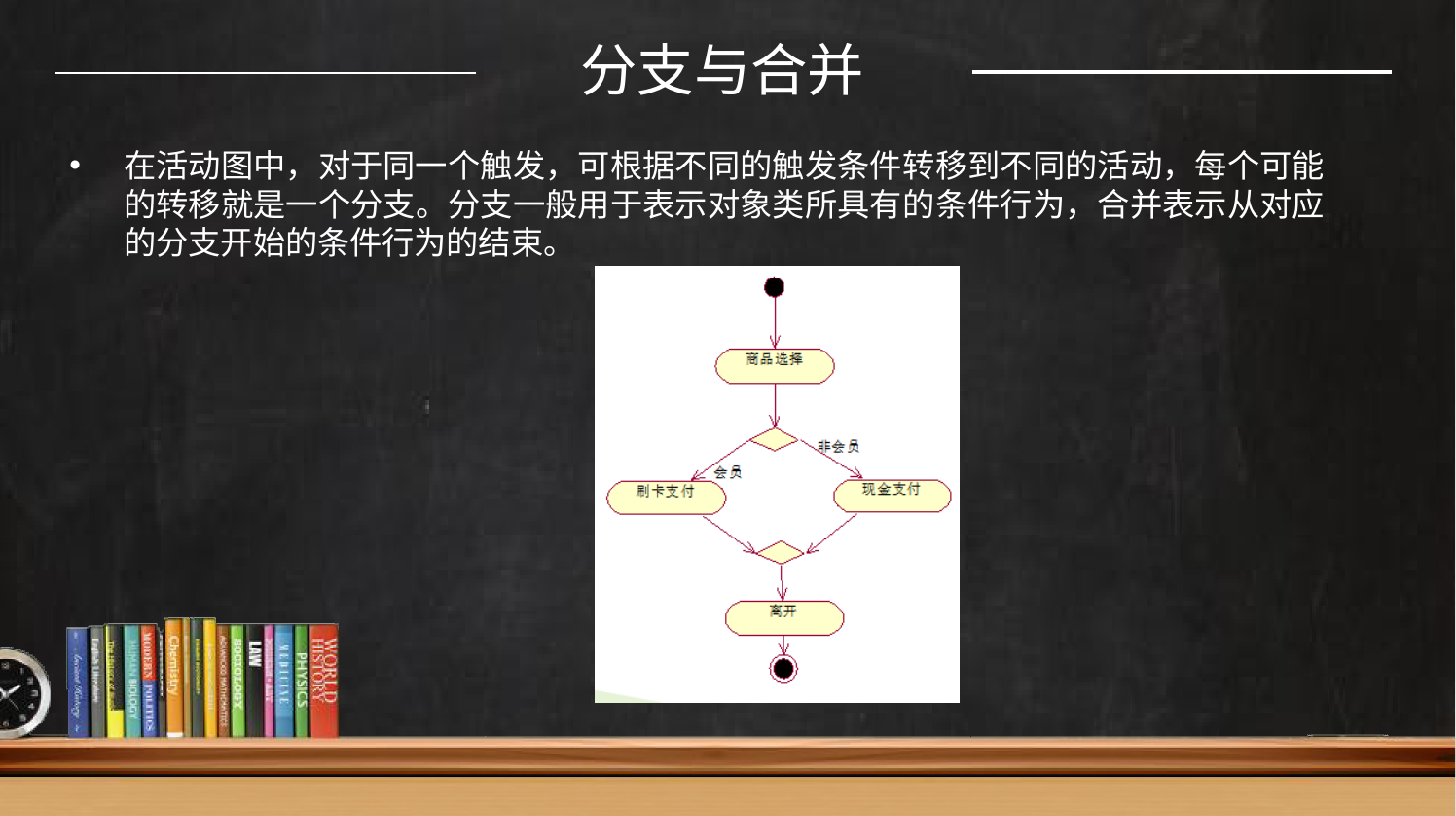

# 分支与合并

在活动图中，对于同一个触发，可根据不同的触发条件转移到不同的活动，每个可能 的转移就是一个分支。分支一般用于表示对象类所具有的条件行为，合并表示从对应 的分支开始的条件行为的结束。